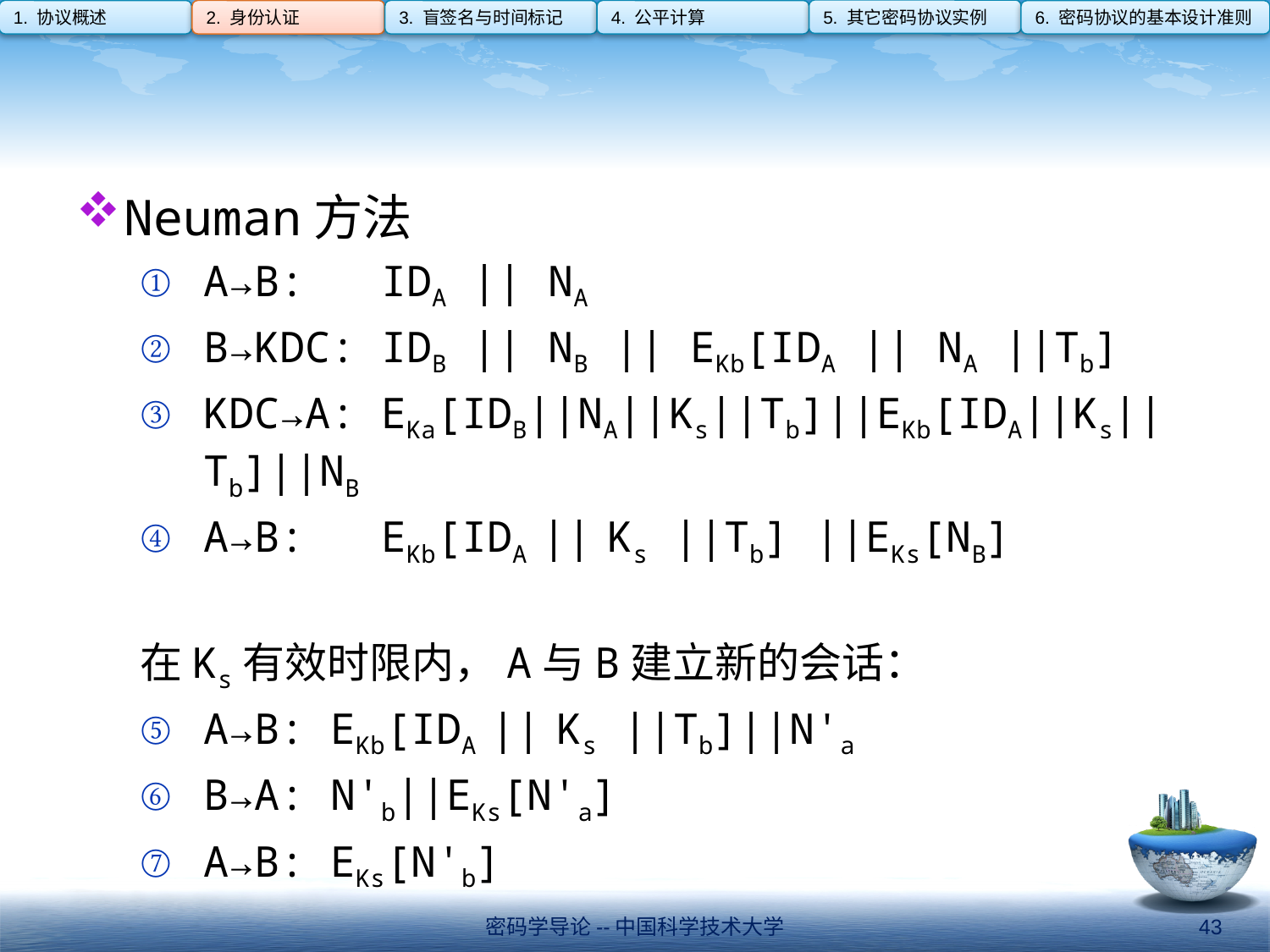

5. 其它密码协议实例
1. 协议概述
2. 身份认证
3. 盲签名与时间标记
4. 公平计算
6. 密码协议的基本设计准则
#
Neuman方法
A→B:   IDA || NA
B→KDC: IDB || NB || EKb[IDA || NA ||Tb]
KDC→A: EKa[IDB||NA||Ks||Tb]||EKb[IDA||Ks||Tb]||NB
A→B:   EKb[IDA || Ks ||Tb] ||EKs[NB]

在Ks有效时限内，A与B建立新的会话：
A→B:	EKb[IDA || Ks ||Tb]||N'a
B→A:	N'b||EKs[N'a]
A→B:	EKs[N'b]

密码学导论--中国科学技术大学
43